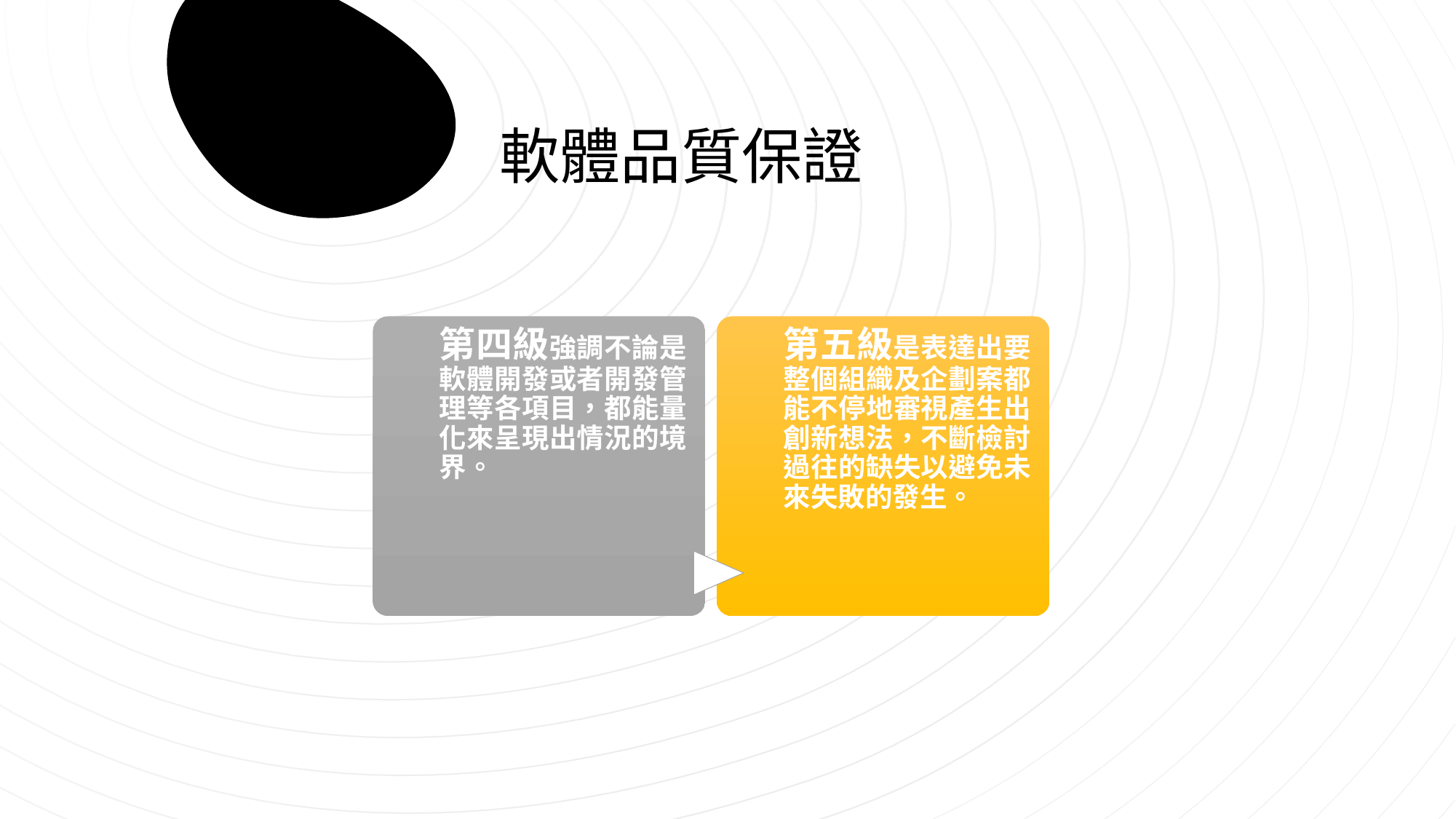

# 軟體品質保證

第四級強調不論是軟體開發或者開發管理等各項目，都能量化來呈現出情況的境界。

第五級是表達出要整個組織及企劃案都能不停地審視產生出創新想法，不斷檢討過往的缺失以避免未來失敗的發生。